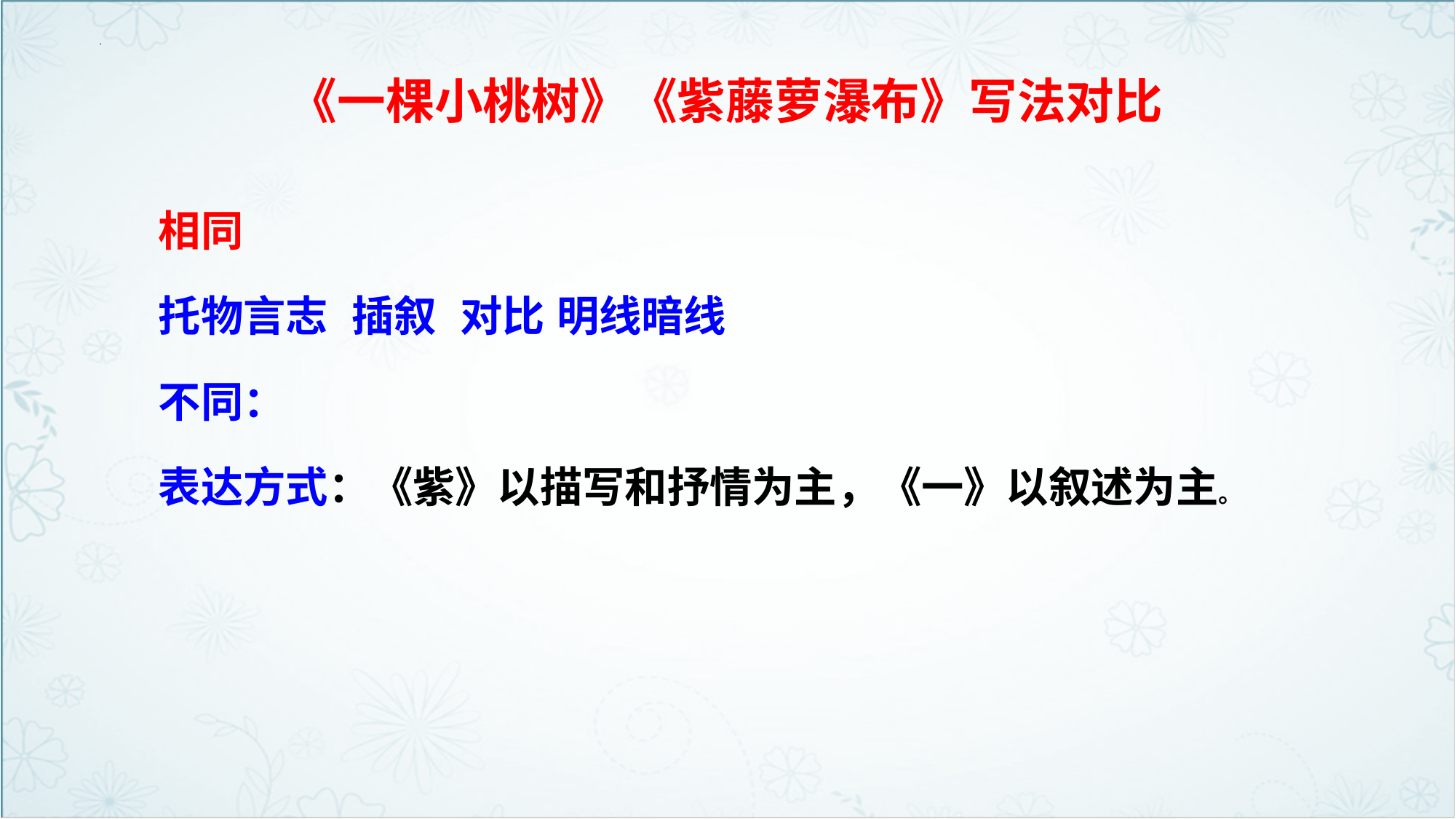

# 《一棵小桃树》《紫藤萝瀑布》写法对比
相同
托物言志  插叙  对比 明线暗线
不同：
表达方式：《紫》以描写和抒情为主，《一》以叙述为主。